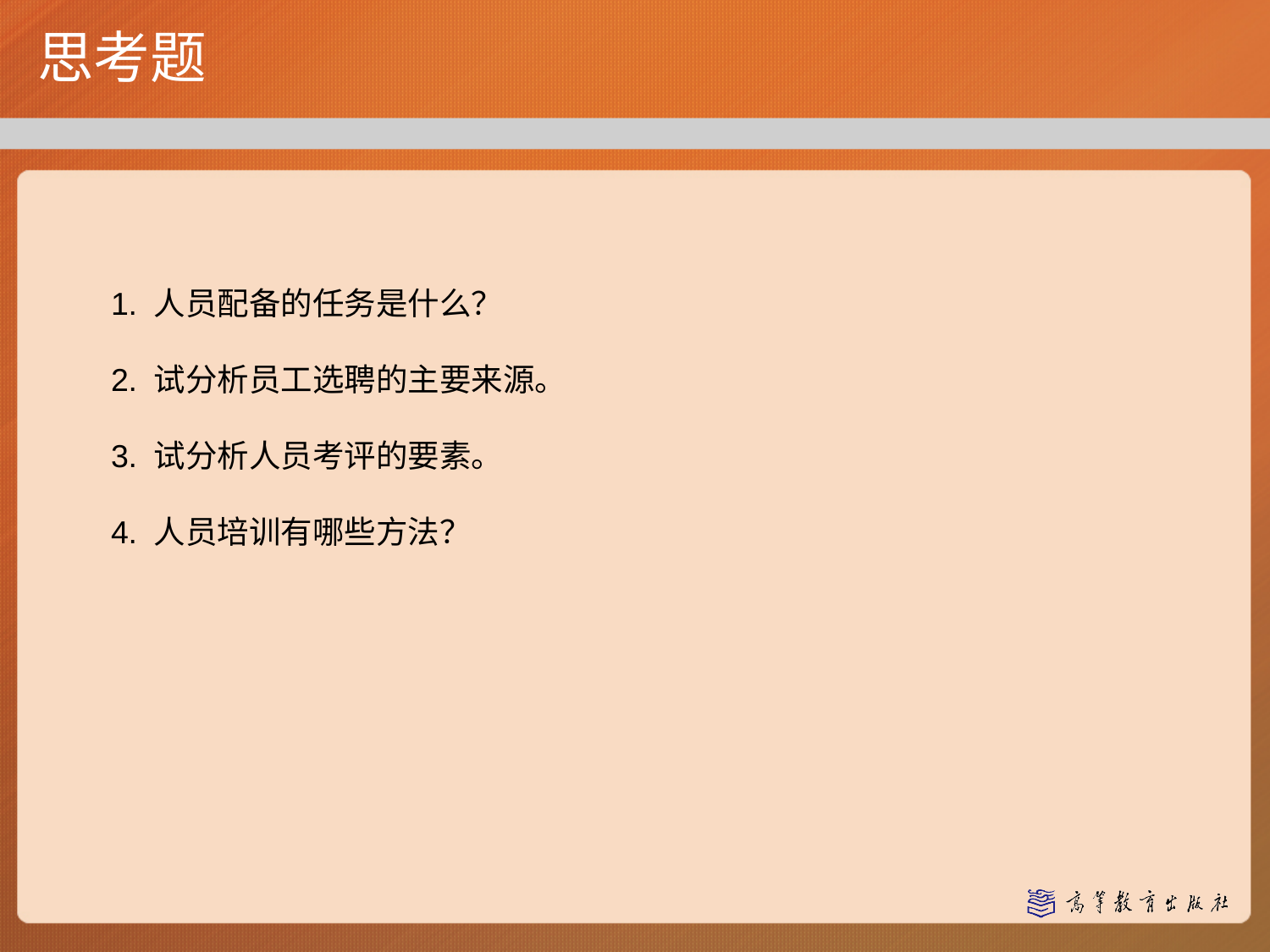

思考题
1. 人员配备的任务是什么？
2. 试分析员工选聘的主要来源。
3. 试分析人员考评的要素。
4. 人员培训有哪些方法？